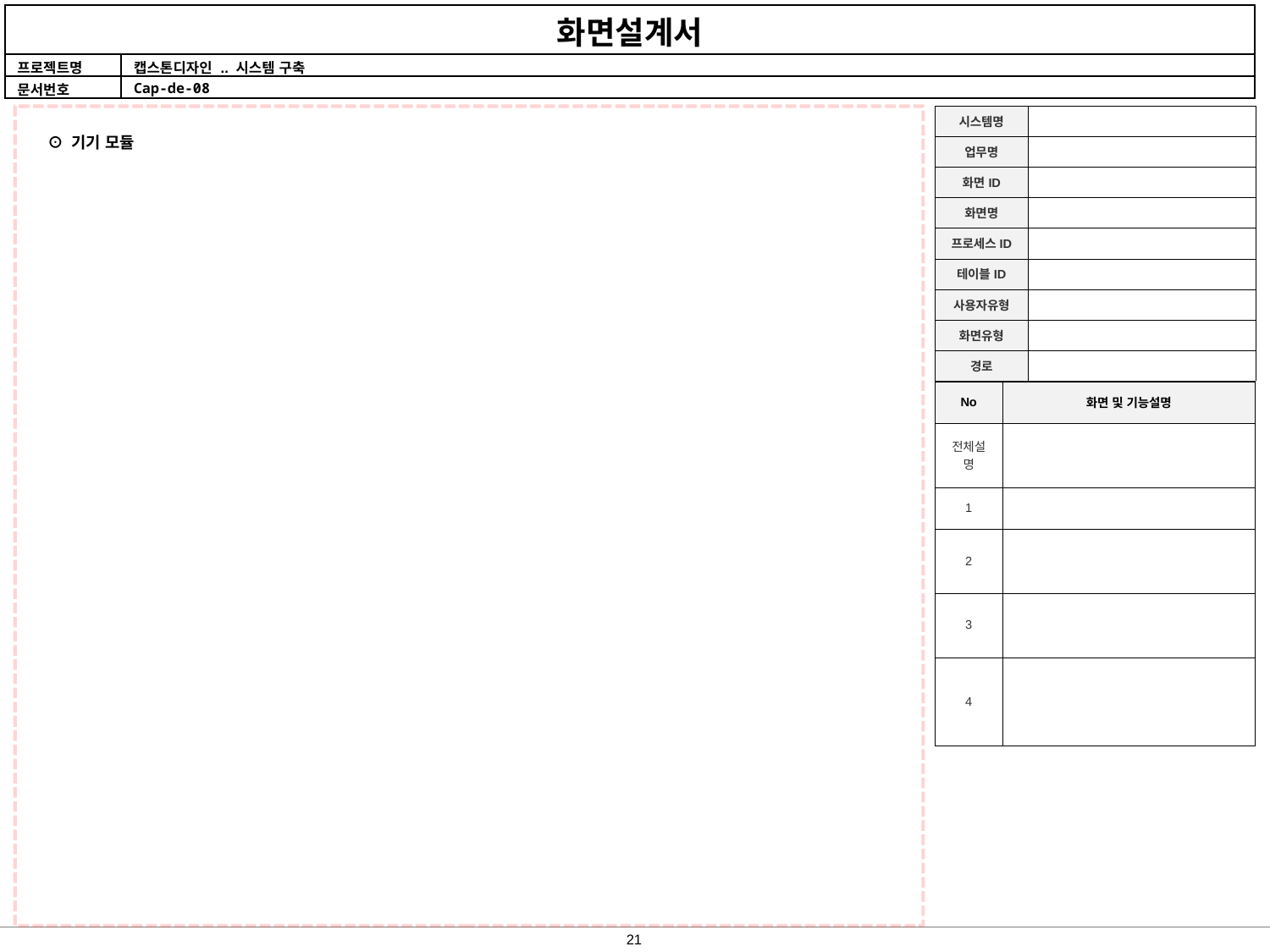

| 시스템명 |  |
| --- | --- |
| 업무명 |  |
| 화면ID |  |
| 화면명 |  |
| 프로세스ID |  |
| 테이블ID |  |
| 사용자유형 |  |
| 화면유형 |  |
| 경로 |  |
⊙ 기기 모듈
| No | 화면 및 기능설명 |
| --- | --- |
| 전체설명 |  |
| 1 |  |
| 2 |  |
| 3 |  |
| 4 |  |